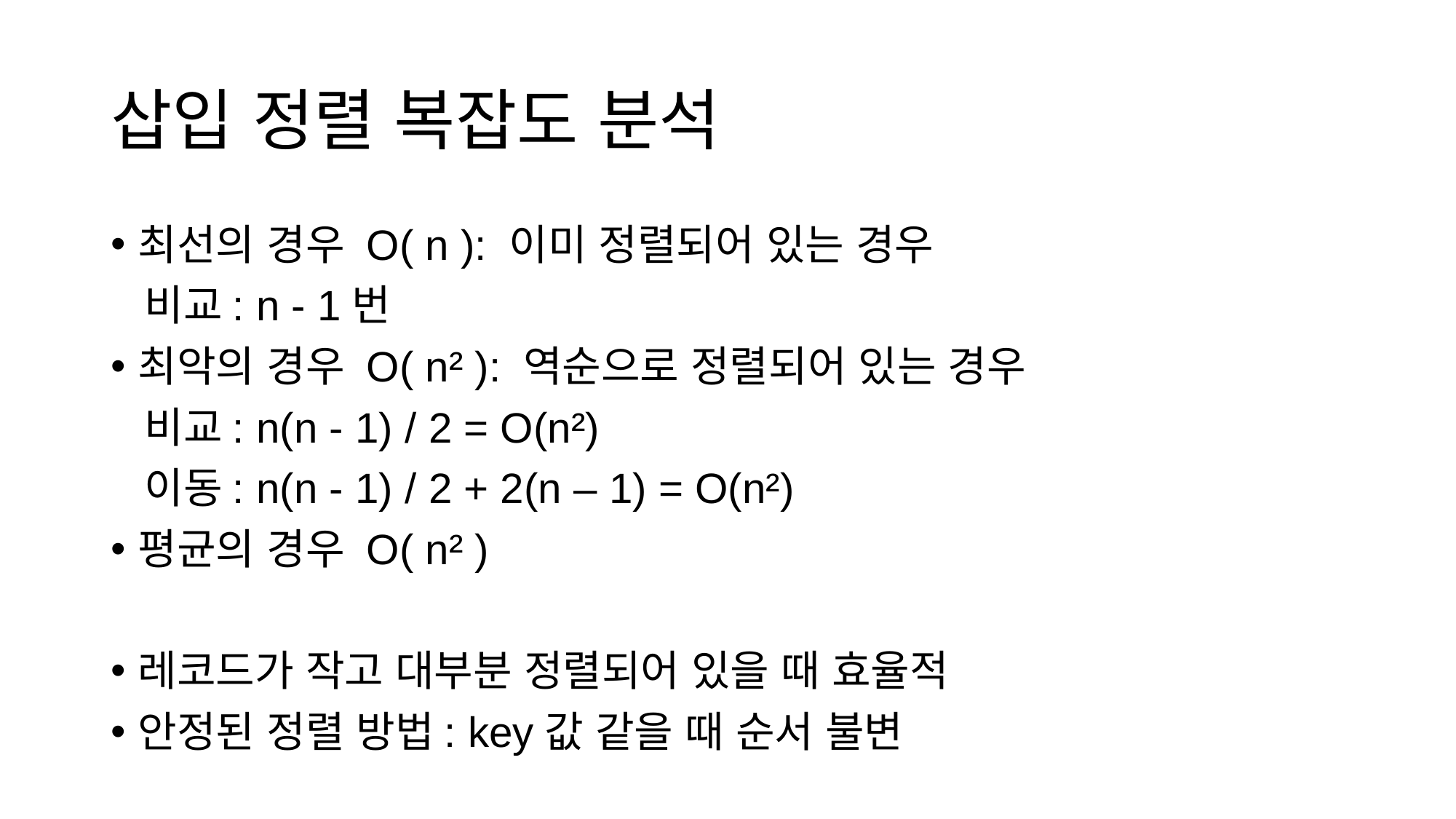

# 삽입 정렬 복잡도 분석
최선의 경우 O( n ): 이미 정렬되어 있는 경우
  비교: n - 1번
최악의 경우 O( n² ): 역순으로 정렬되어 있는 경우
  비교: n(n - 1) / 2 = O(n²)
  이동: n(n - 1) / 2 + 2(n – 1) = O(n²)
평균의 경우 O( n² )

레코드가 작고 대부분 정렬되어 있을 때 효율적
안정된 정렬 방법: key값 같을 때 순서 불변